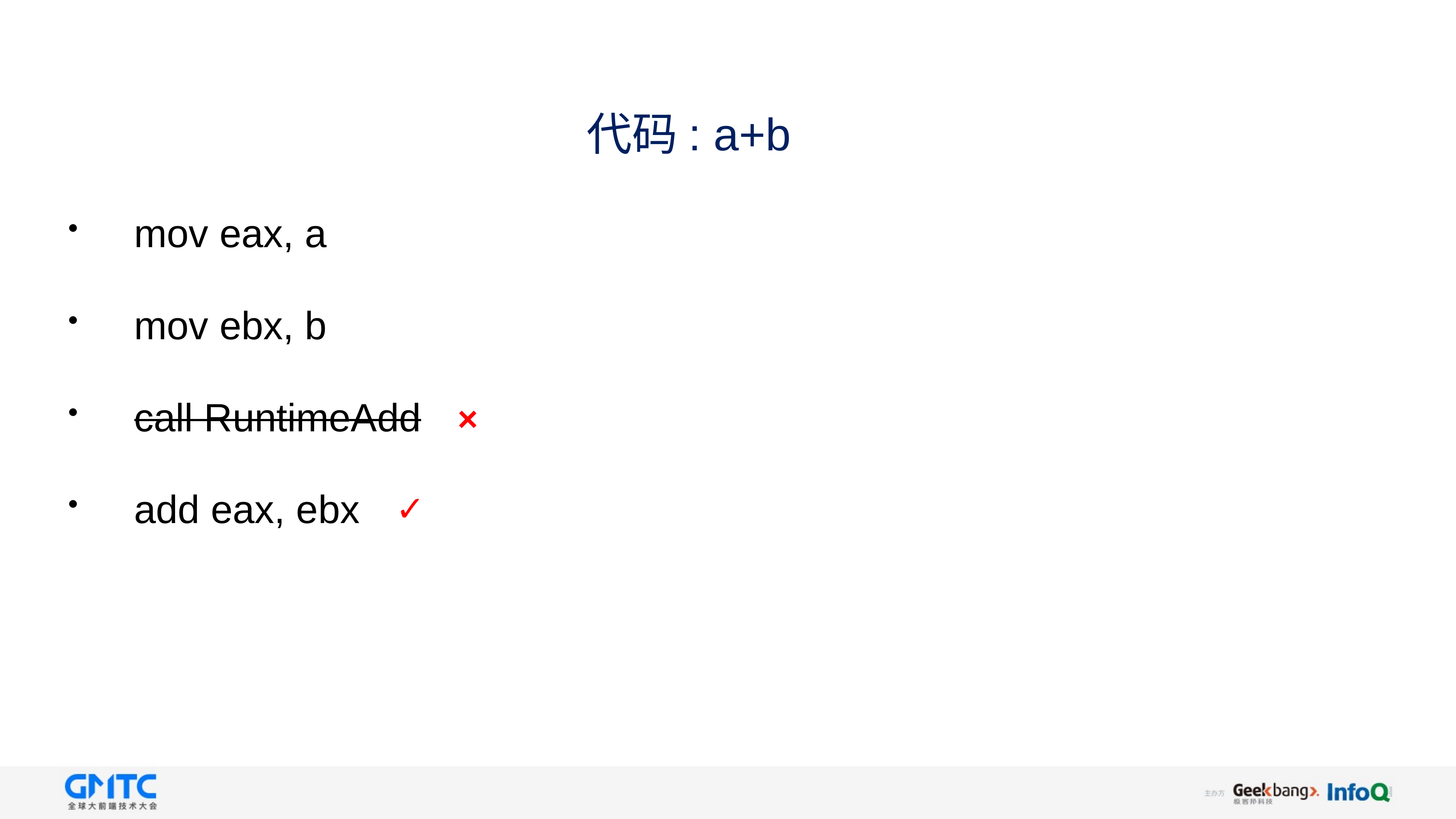

代码: a+b
mov eax, a
mov ebx, b
call RuntimeAdd
add eax, ebx

×
✓